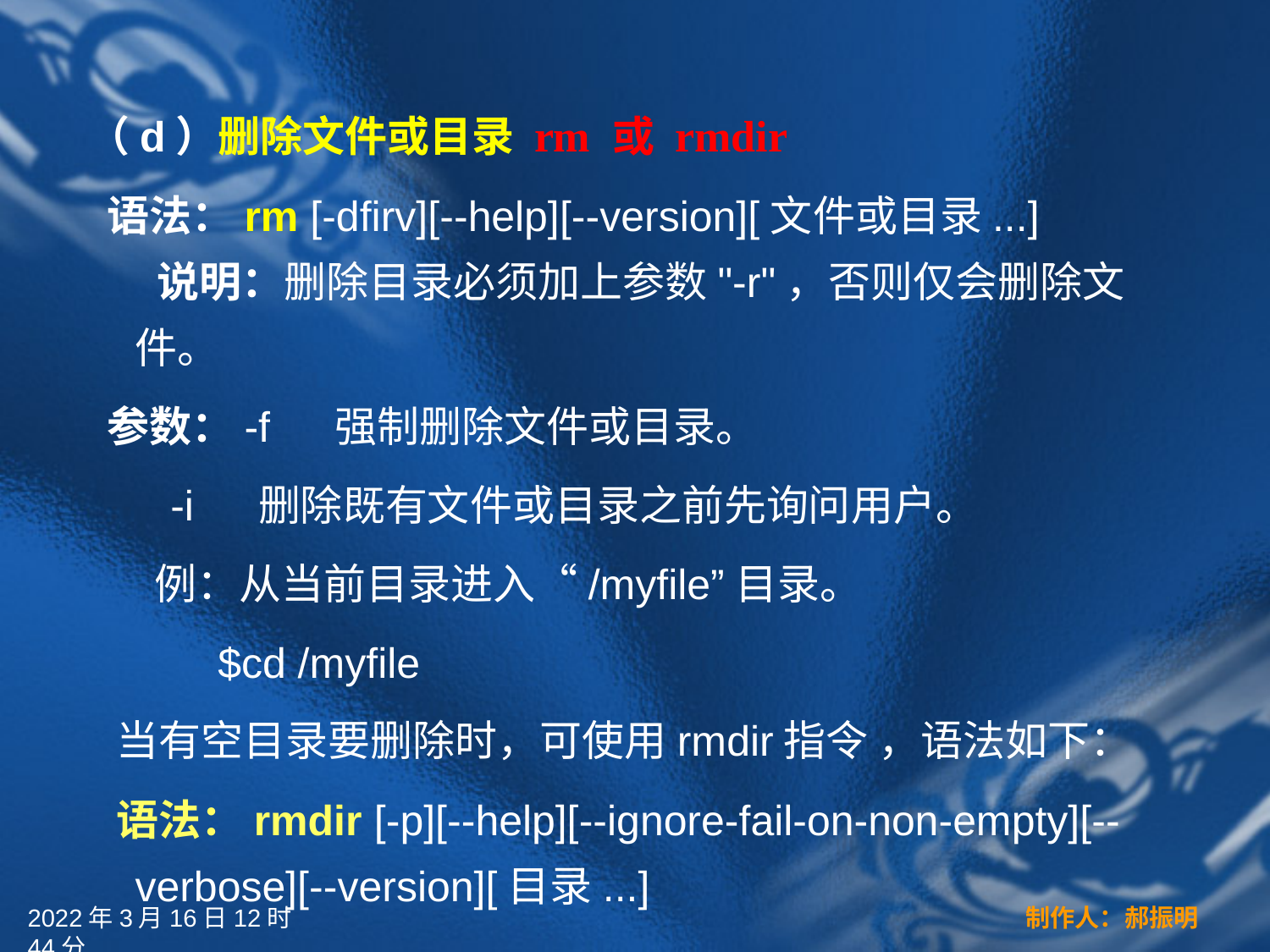

（d）删除文件或目录 rm 或 rmdir
 语法：rm [-dfirv][--help][--version][文件或目录...]
 说明：删除目录必须加上参数"-r"，否则仅会删除文件。
 参数：-f 　强制删除文件或目录。
       -i 　删除既有文件或目录之前先询问用户。
      例：从当前目录进入“/myfile”目录。
           $cd /myfile
  当有空目录要删除时，可使用rmdir指令 ，语法如下：
  语法：rmdir [-p][--help][--ignore-fail-on-non-empty][--verbose][--version][目录...]
2022年3月16日12时44分
制作人：郝振明